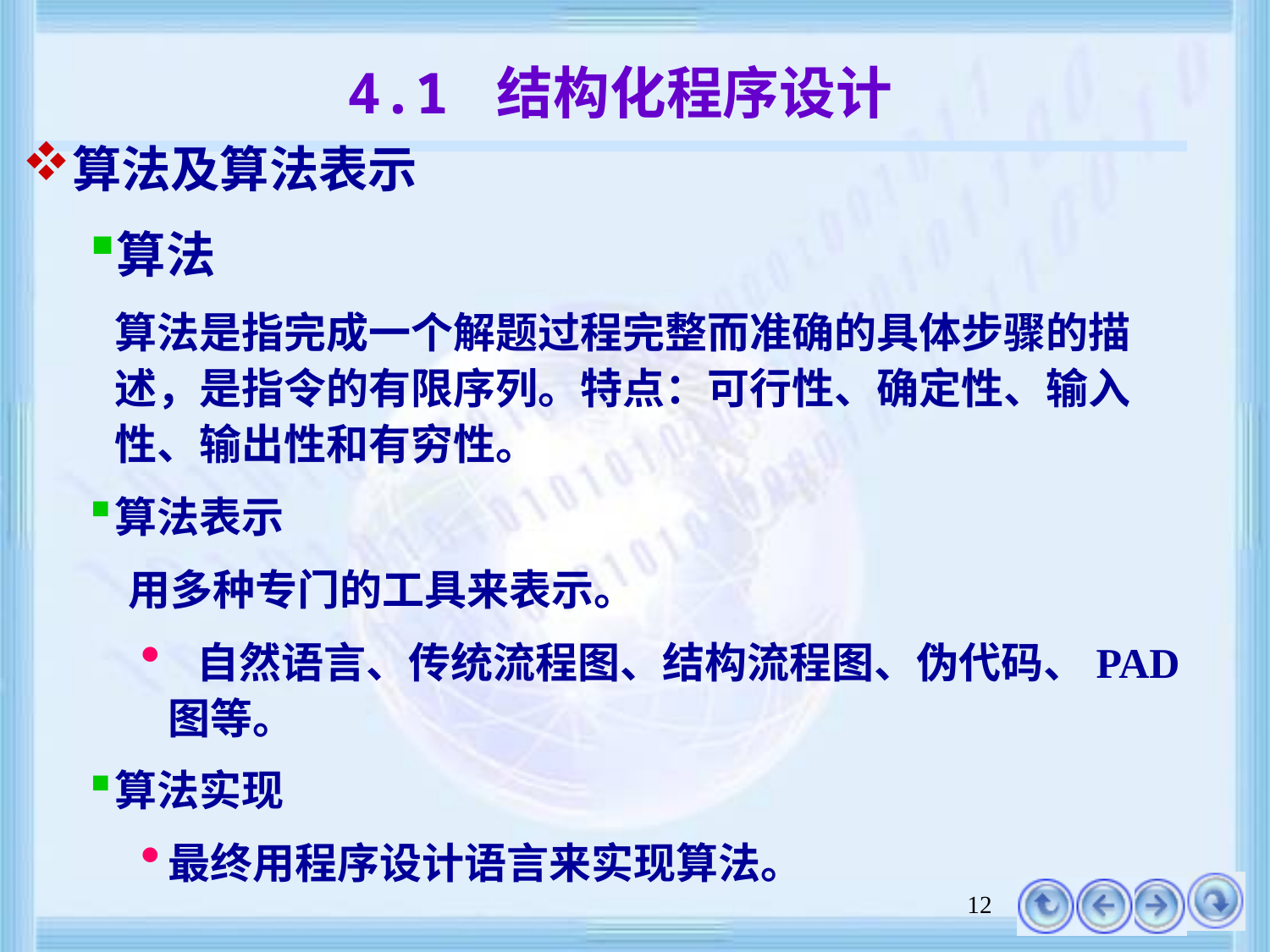

# 4.1 结构化程序设计
算法及算法表示
算法
	算法是指完成一个解题过程完整而准确的具体步骤的描述，是指令的有限序列。特点：可行性、确定性、输入性、输出性和有穷性。
算法表示
   用多种专门的工具来表示。
  自然语言、传统流程图、结构流程图、伪代码、PAD图等。
算法实现
最终用程序设计语言来实现算法。
12